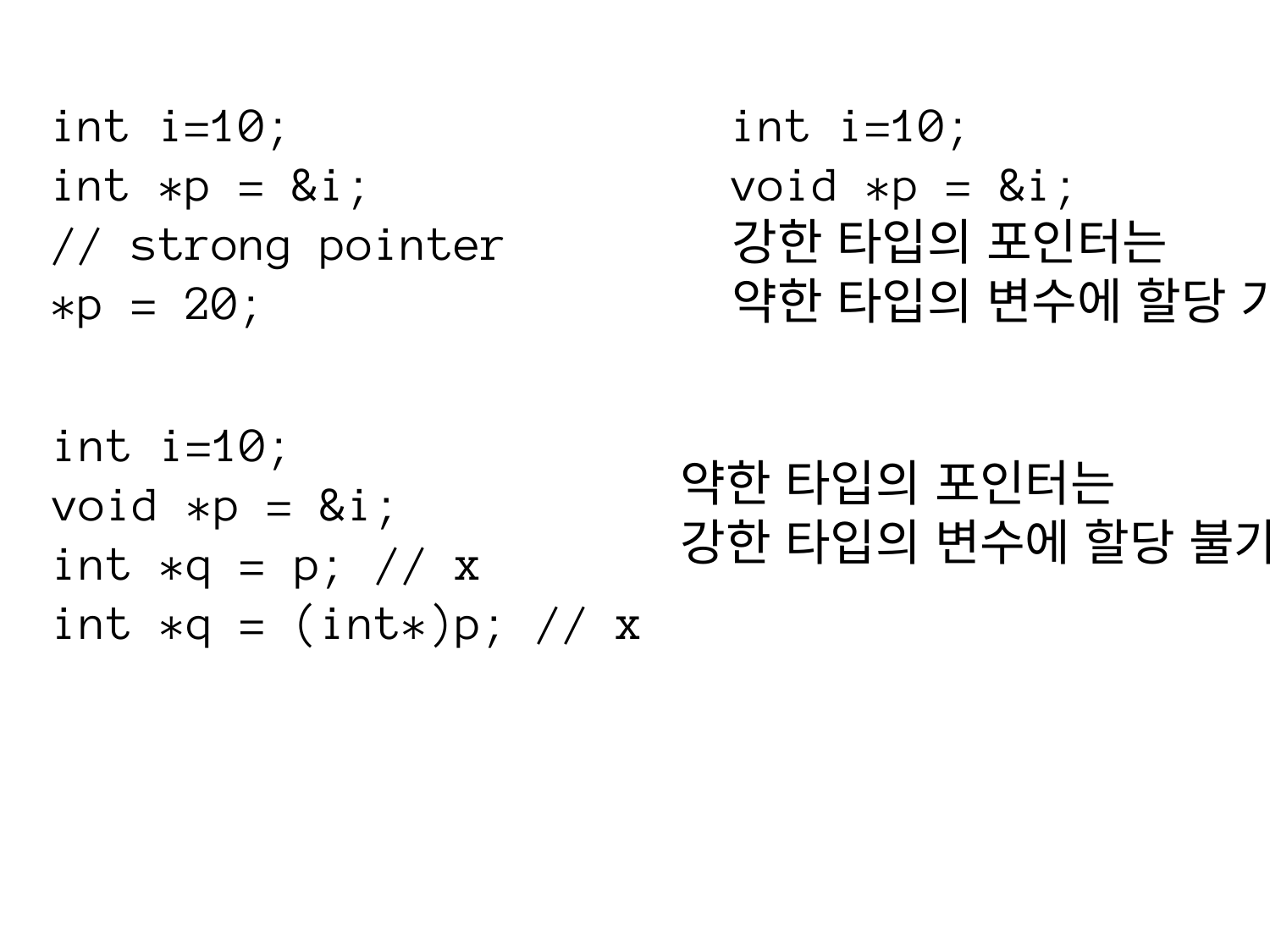

int i=10;
int *p = &i;
// strong pointer
*p = 20;
int i=10;
void *p = &i;
강한 타입의 포인터는
약한 타입의 변수에 할당 가능
int i=10;
void *p = &i;
int *q = p; // x
int *q = (int*)p; // x

약한 타입의 포인터는
강한 타입의 변수에 할당 불가능